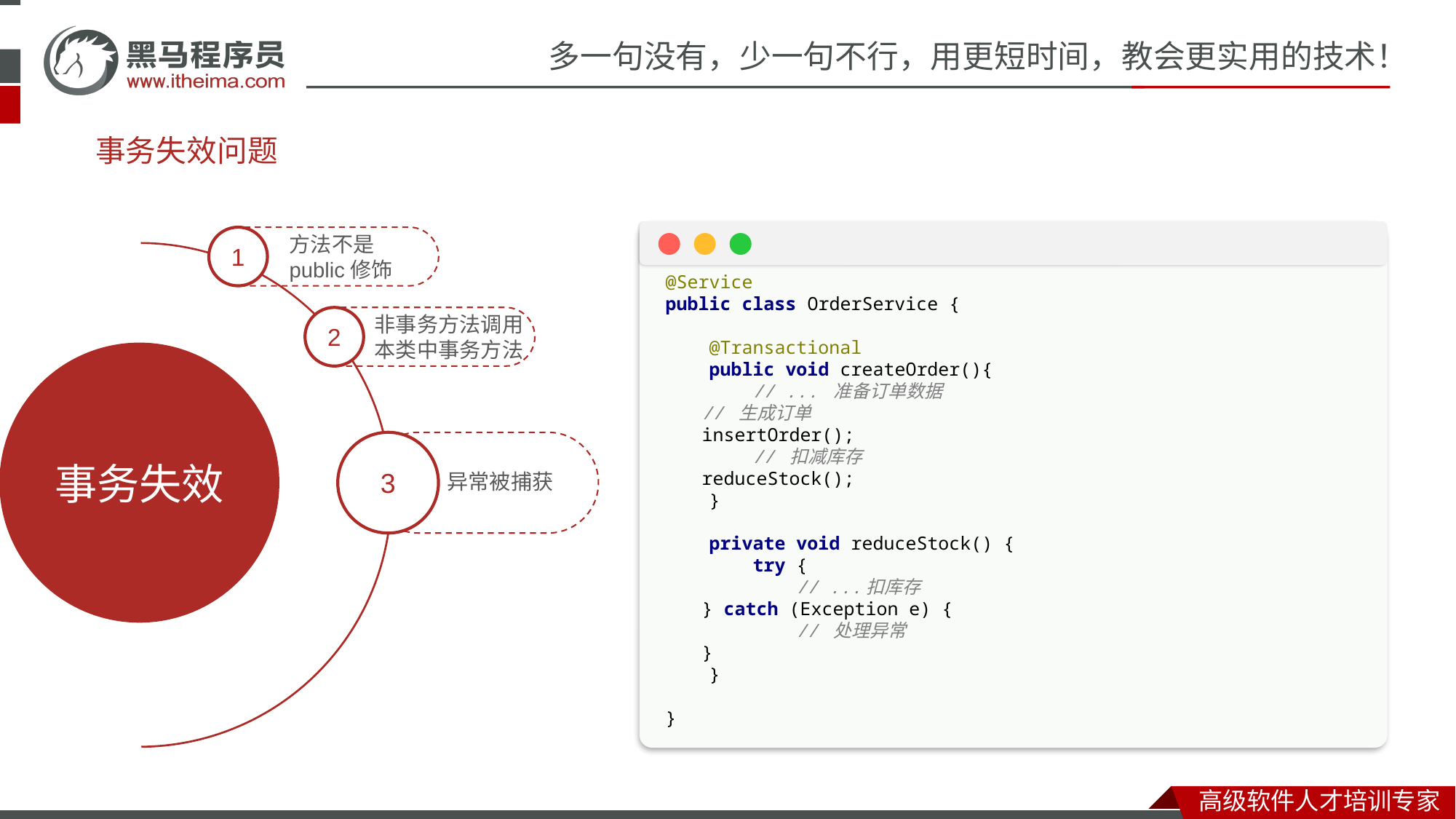

@Service
public class OrderService {
    public void createOrder(){
        // ... 准备订单数据
        // 生成订单并扣减库存
        insertOrderAndReduceStock();
    }
    @Transactional
    public void insertOrderAndReduceStock(){
        // 生成订单
        insertOrder();
        // 扣减库存
        reduceStock();
    }
}

事务失效问题

@Service
public class OrderService {
    @Transactional
    public void createOrder(){
        // ... 准备订单数据
        // 生成订单
        insertOrder();
        // 扣减库存
        reduceStock();
    }
    private void reduceStock() {
        try {
            // ...扣库存
        } catch (Exception e) {
            // 处理异常
        }
    }
}
方法不是public修饰

1

非事务方法调用本类中事务方法

2
事务失效
3

异常被捕获
4

@Service
public class OrderService {
    @Transactional(rollbackFor = RuntimeException.class)
    public void createOrder() throws IOException {
        // ... 准备订单数据
        // 生成订单
        insertOrder();
        // 扣减库存
        reduceStock();
        throw new IOException();
    }
}